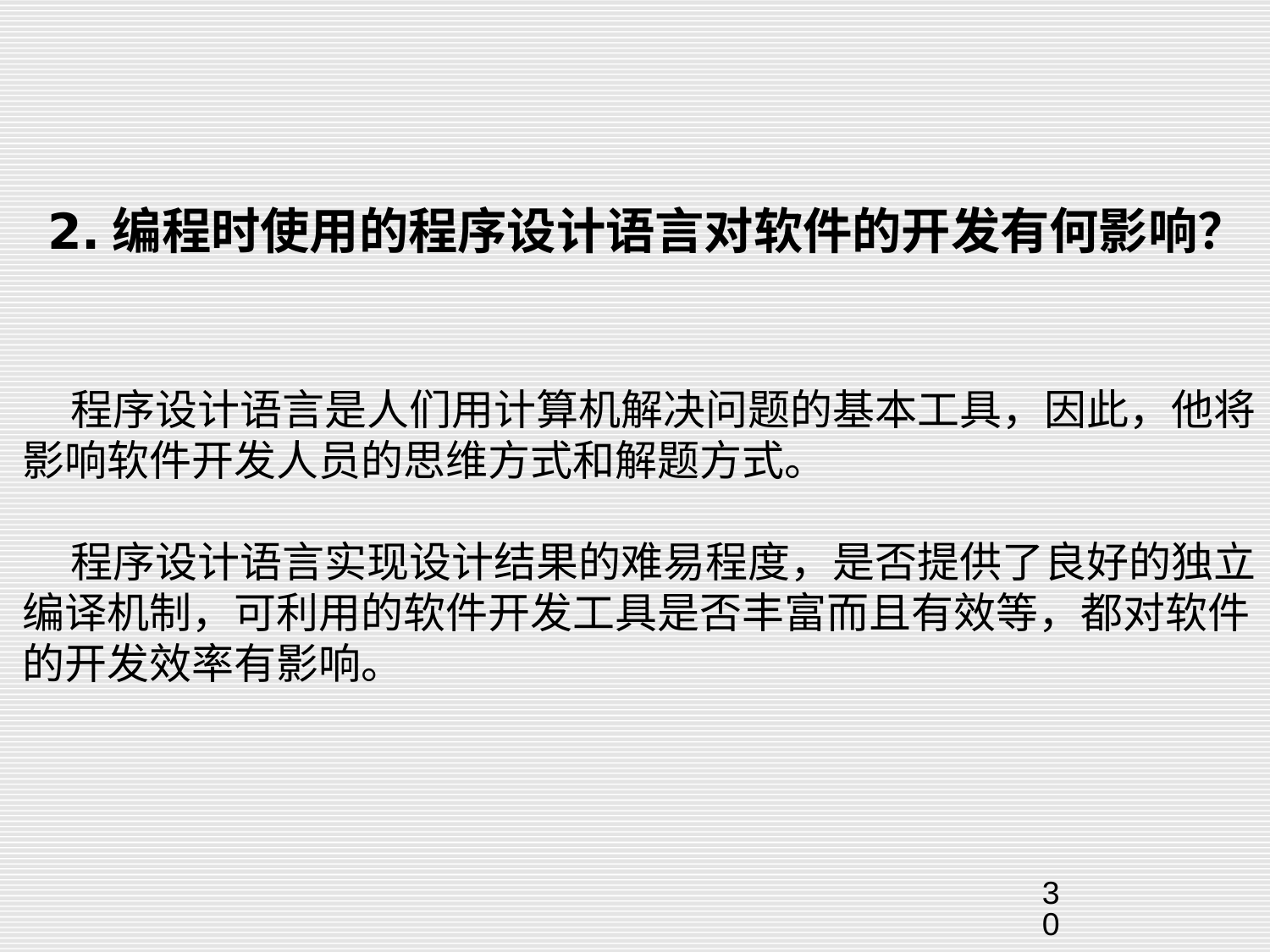

2.编程时使用的程序设计语言对软件的开发有何影响？

    程序设计语言是人们用计算机解决问题的基本工具，因此，他将影响软件开发人员的思维方式和解题方式。

    程序设计语言实现设计结果的难易程度，是否提供了良好的独立编译机制，可利用的软件开发工具是否丰富而且有效等，都对软件的开发效率有影响。
30